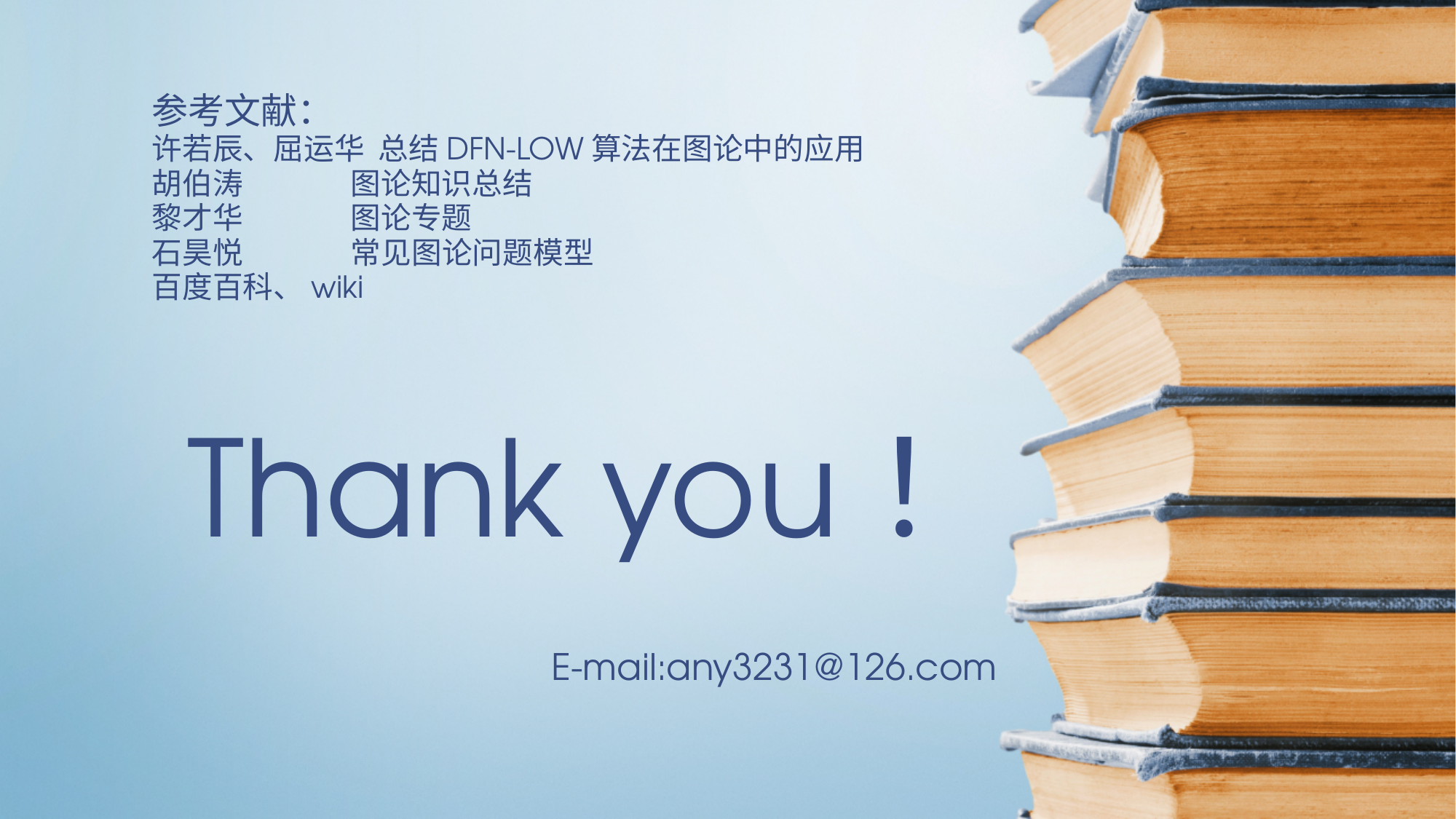

参考文献：
许若辰、屈运华  总结DFN-LOW算法在图论中的应用
胡伯涛                图论知识总结
黎才华                图论专题
石昊悦                常见图论问题模型
百度百科、wiki
Thank you！
E-mail:any3231@126.com